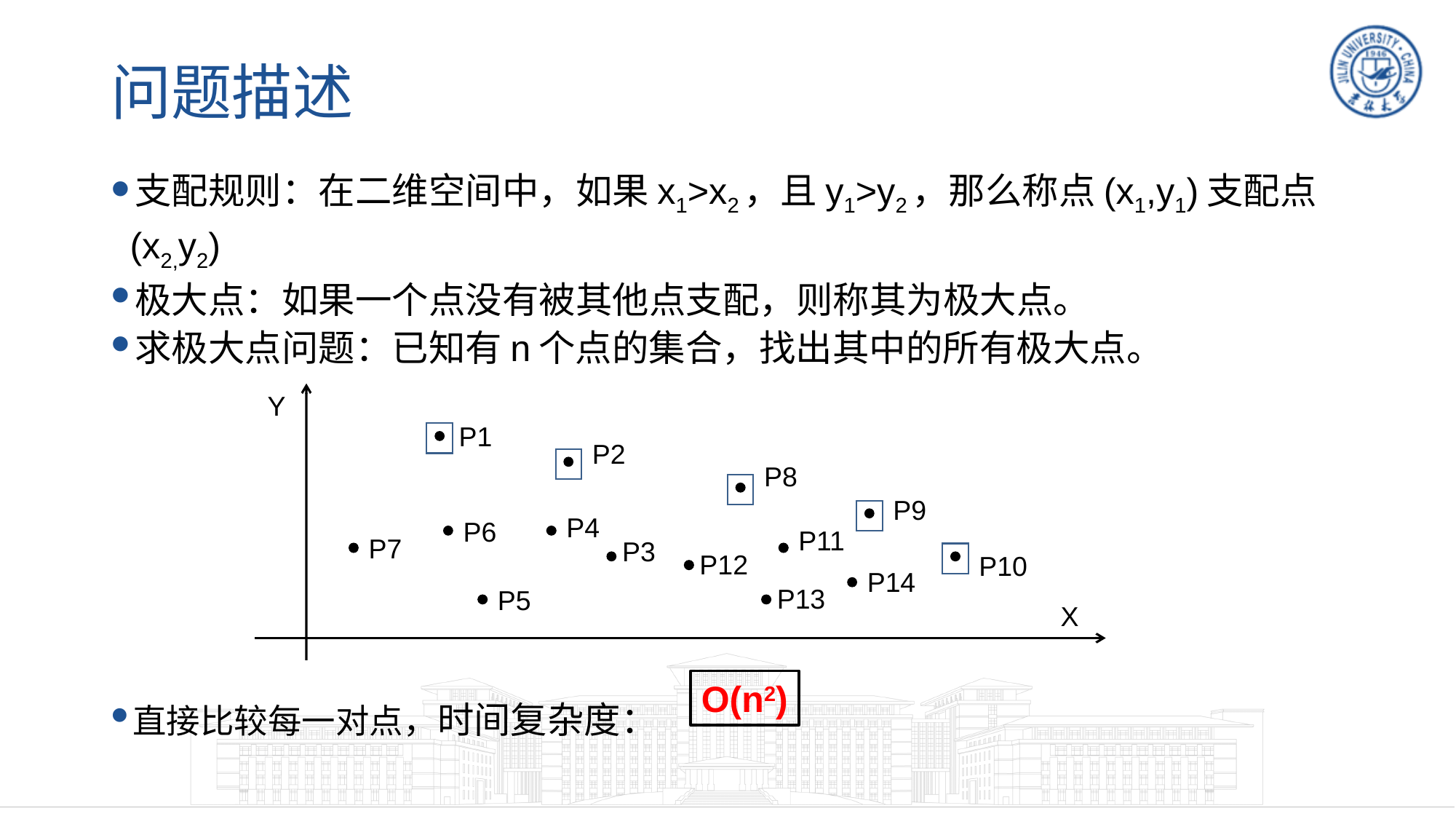

# 问题描述
支配规则：在二维空间中，如果x1>x2，且y1>y2，那么称点(x1,y1)支配点(x2,y2)
极大点：如果一个点没有被其他点支配，则称其为极大点。
求极大点问题：已知有n个点的集合，找出其中的所有极大点。

直接比较每一对点，时间复杂度：

P1

P2

P8

P9

P4
P6

P11
P7

P3
P12

P10

P14

P13
P5

Y
X
O(n2)
49